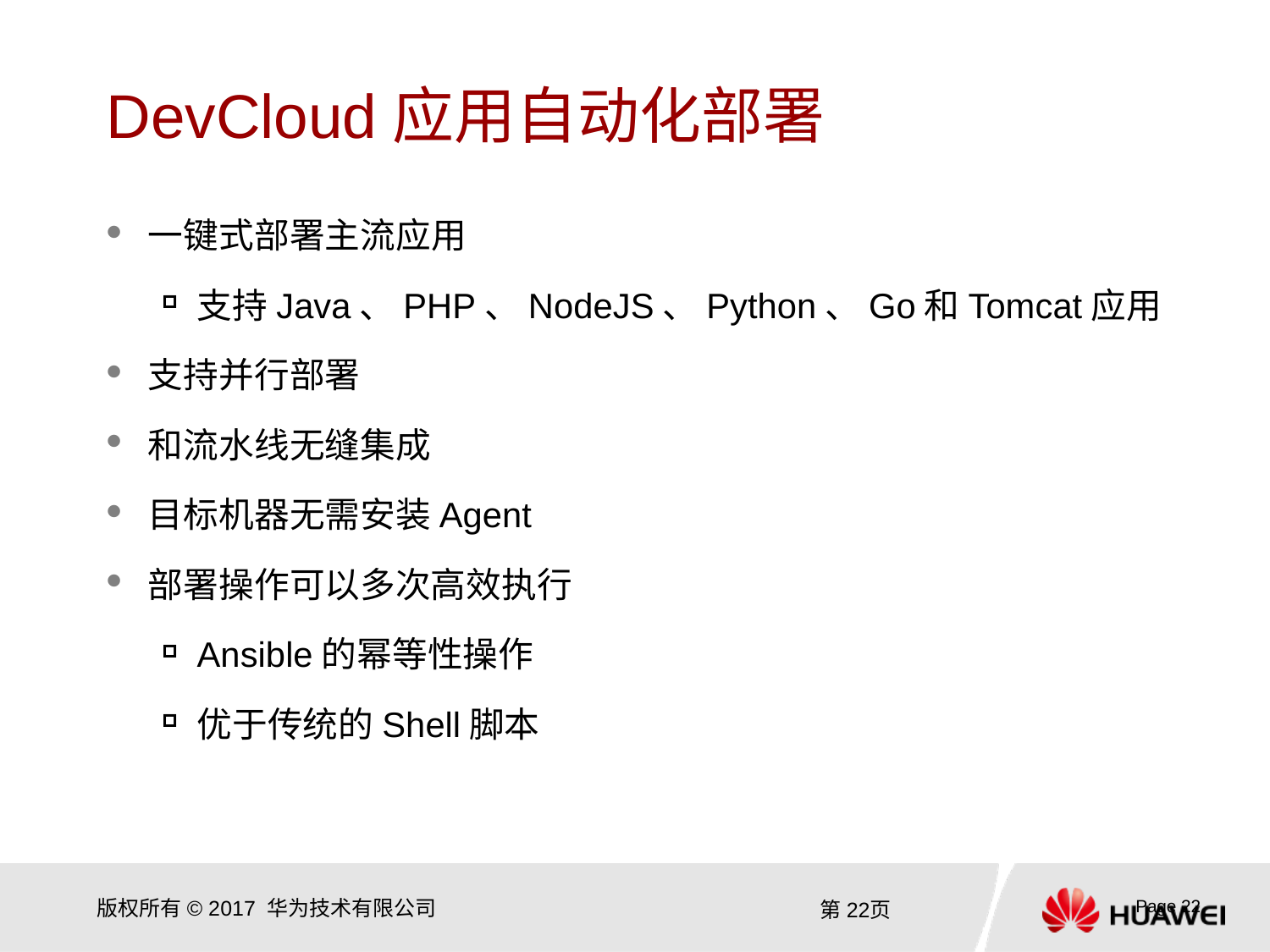

# DevCloud应用自动化部署
一键式部署主流应用
支持Java、PHP、NodeJS、Python、Go和Tomcat应用
支持并行部署
和流水线无缝集成
目标机器无需安装Agent
部署操作可以多次高效执行
Ansible的幂等性操作
优于传统的Shell脚本

Page 22